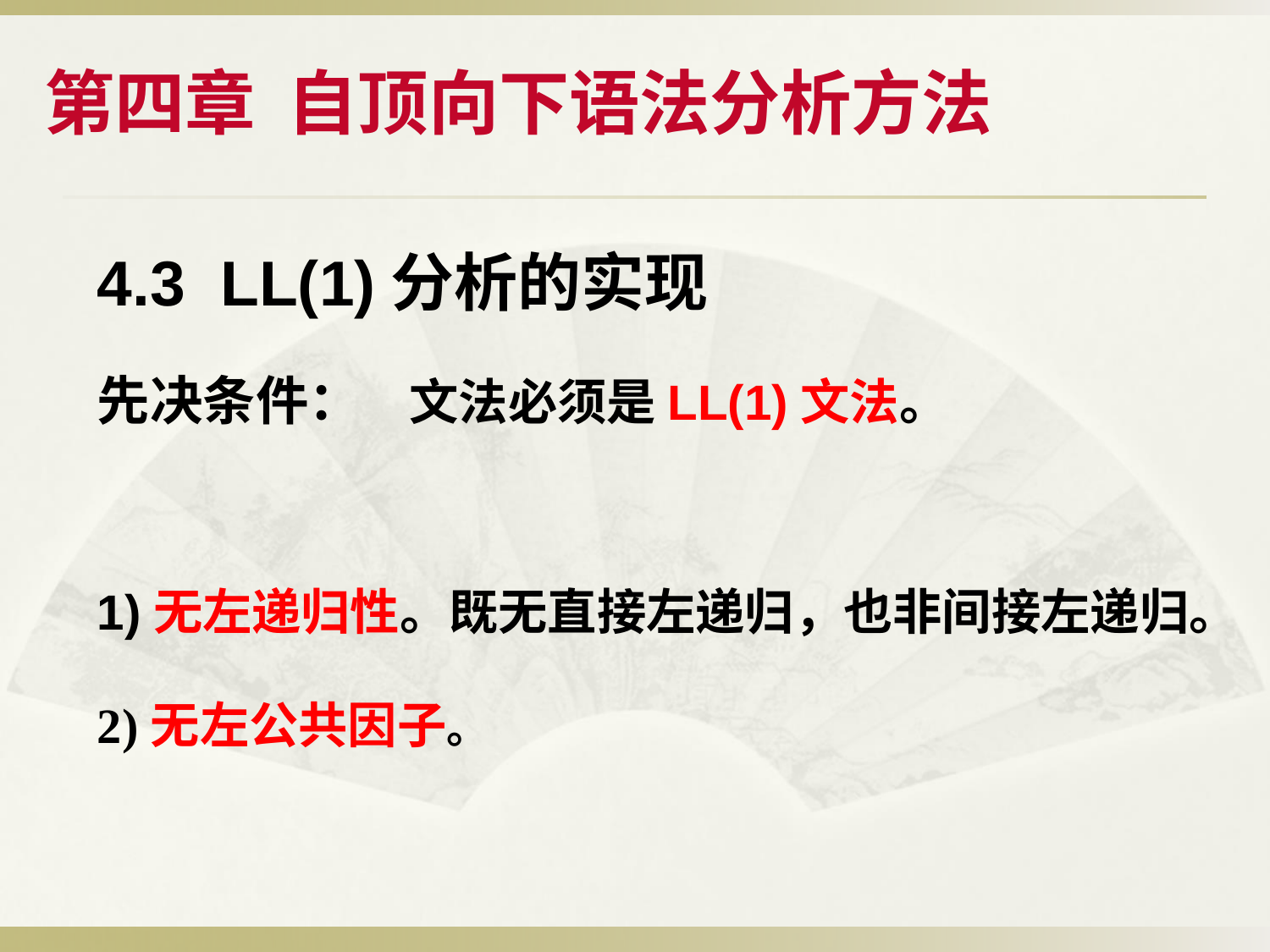

第四章  自顶向下语法分析方法
4.3  LL(1)分析的实现
先决条件：     文法必须是LL(1)文法。

1)无左递归性。既无直接左递归，也非间接左递归。

2)无左公共因子。